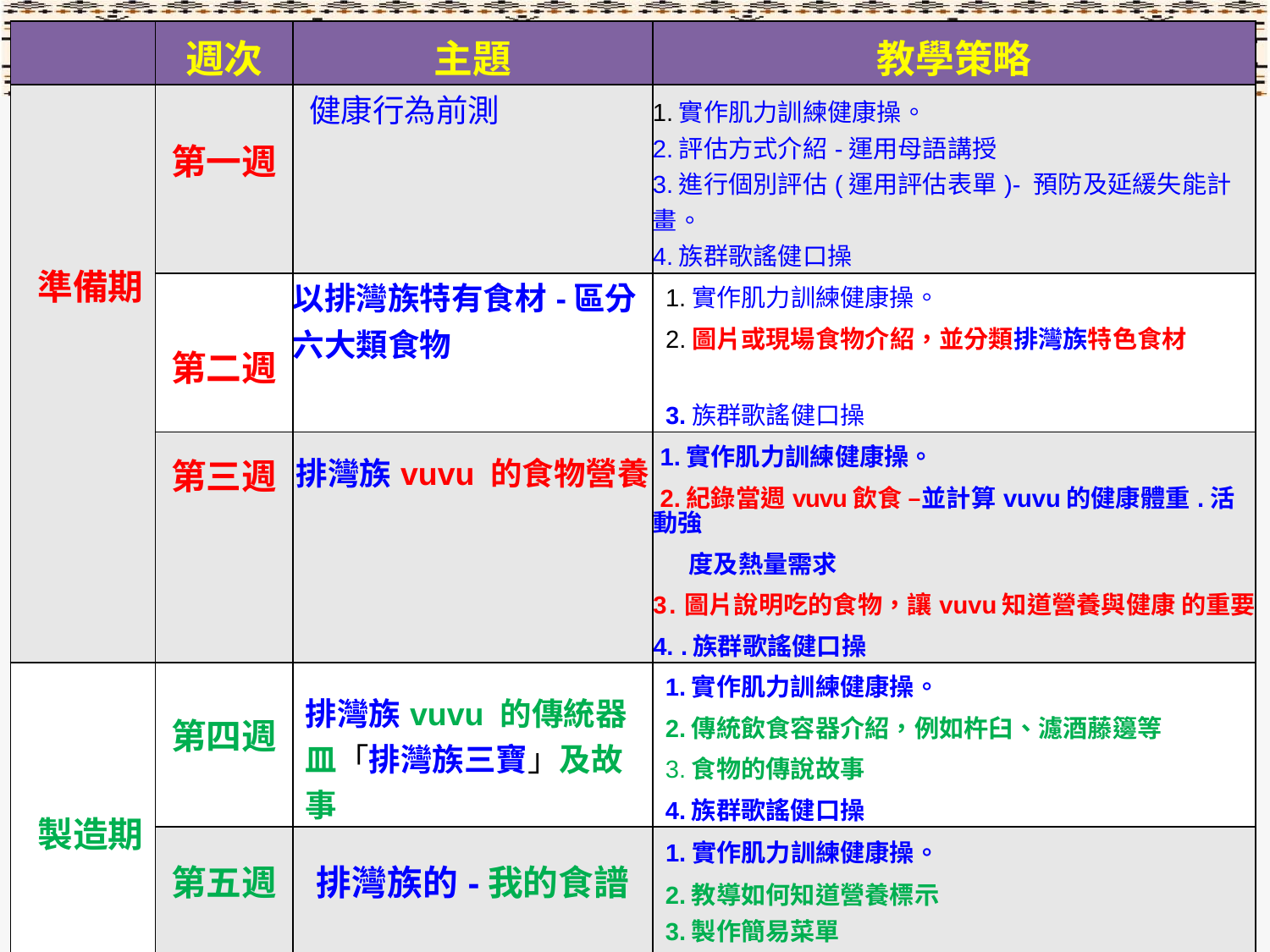

|  | 週次 | 主題 | 教學策略 |
| --- | --- | --- | --- |
| 準備期 | 第一週 | 健康行為前測 | 1.實作肌力訓練健康操。 2.評估方式介紹-運用母語講授 3.進行個別評估(運用評估表單)- 預防及延緩失能計畫。 4.族群歌謠健口操 |
|  | 第二週 | 以排灣族特有食材-區分六大類食物 | 1.實作肌力訓練健康操。 2.圖片或現場食物介紹，並分類排灣族特色食材 3.族群歌謠健口操 |
|  | 第三週 | 排灣族vuvu 的食物營養 | 1.實作肌力訓練健康操。 2.紀錄當週vuvu飲食 –並計算vuvu的健康體重.活動強 度及熱量需求 3.圖片說明吃的食物，讓vuvu知道營養與健康 的重要 4. .族群歌謠健口操 |
| 製造期 | 第四週 | 排灣族vuvu 的傳統器皿「排灣族三寶」及故事 | 1.實作肌力訓練健康操。 2.傳統飲食容器介紹，例如杵臼、濾酒藤籩等 3.食物的傳說故事 4.族群歌謠健口操 |
|  | 第五週 | 排灣族的-我的食譜 | 1.實作肌力訓練健康操。 2.教導如何知道營養標示 3.製作簡易菜單 4.族群歌謠健口操 |
|  | 第六週 | 排灣族食材金字塔-我的餐盤 | 1.實作肌力訓練健康操。 2.以原住民食材製作營養金字塔-動手做做看 3.我的餐盤口訣及歌謠傳唱 4.族群歌謠健口操 |